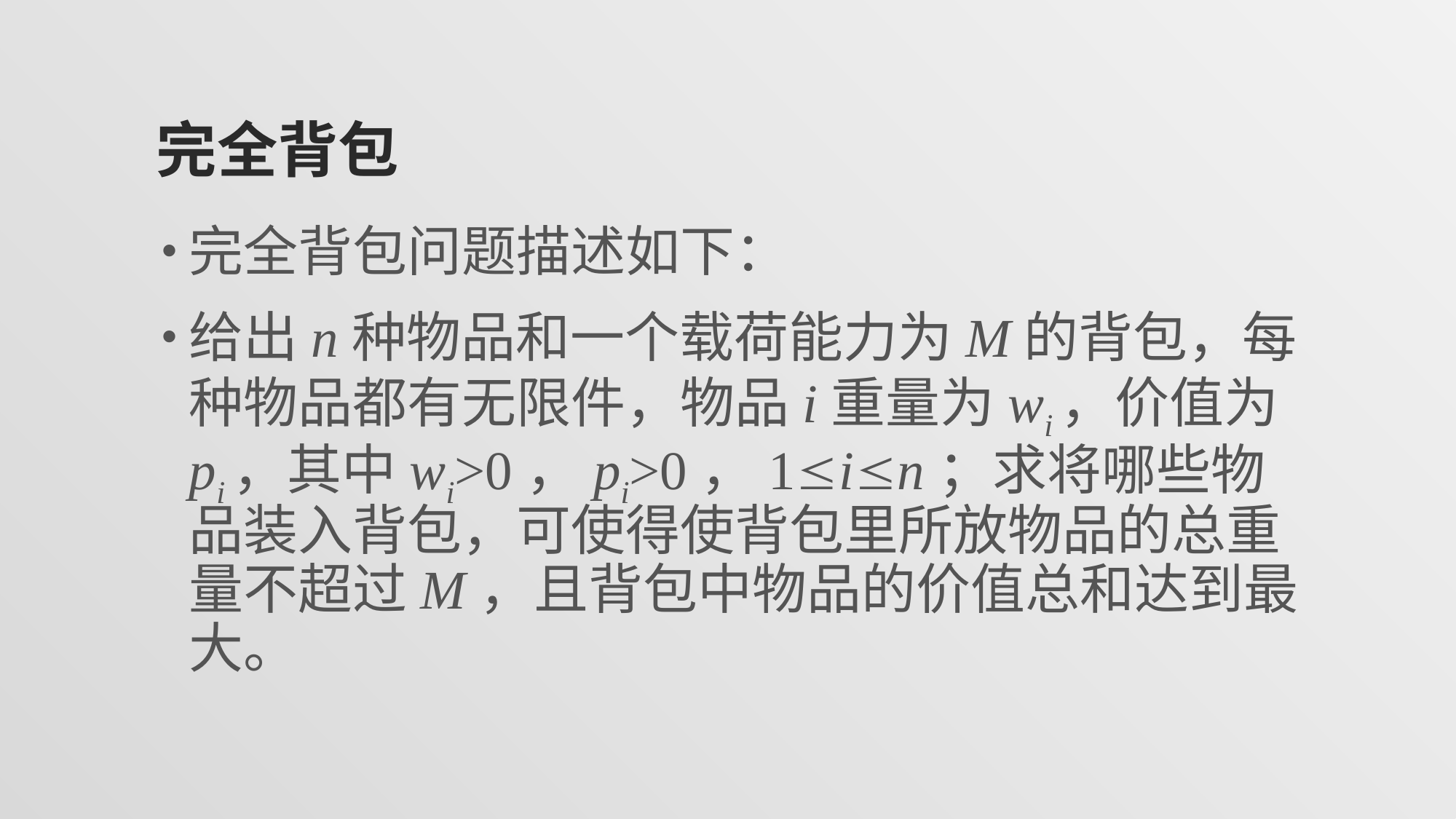

# 完全背包
完全背包问题描述如下：
给出n种物品和一个载荷能力为M的背包，每种物品都有无限件，物品i重量为wi，价值为pi，其中wi>0，pi>0，1≤i≤n；求将哪些物品装入背包，可使得使背包里所放物品的总重量不超过M，且背包中物品的价值总和达到最大。